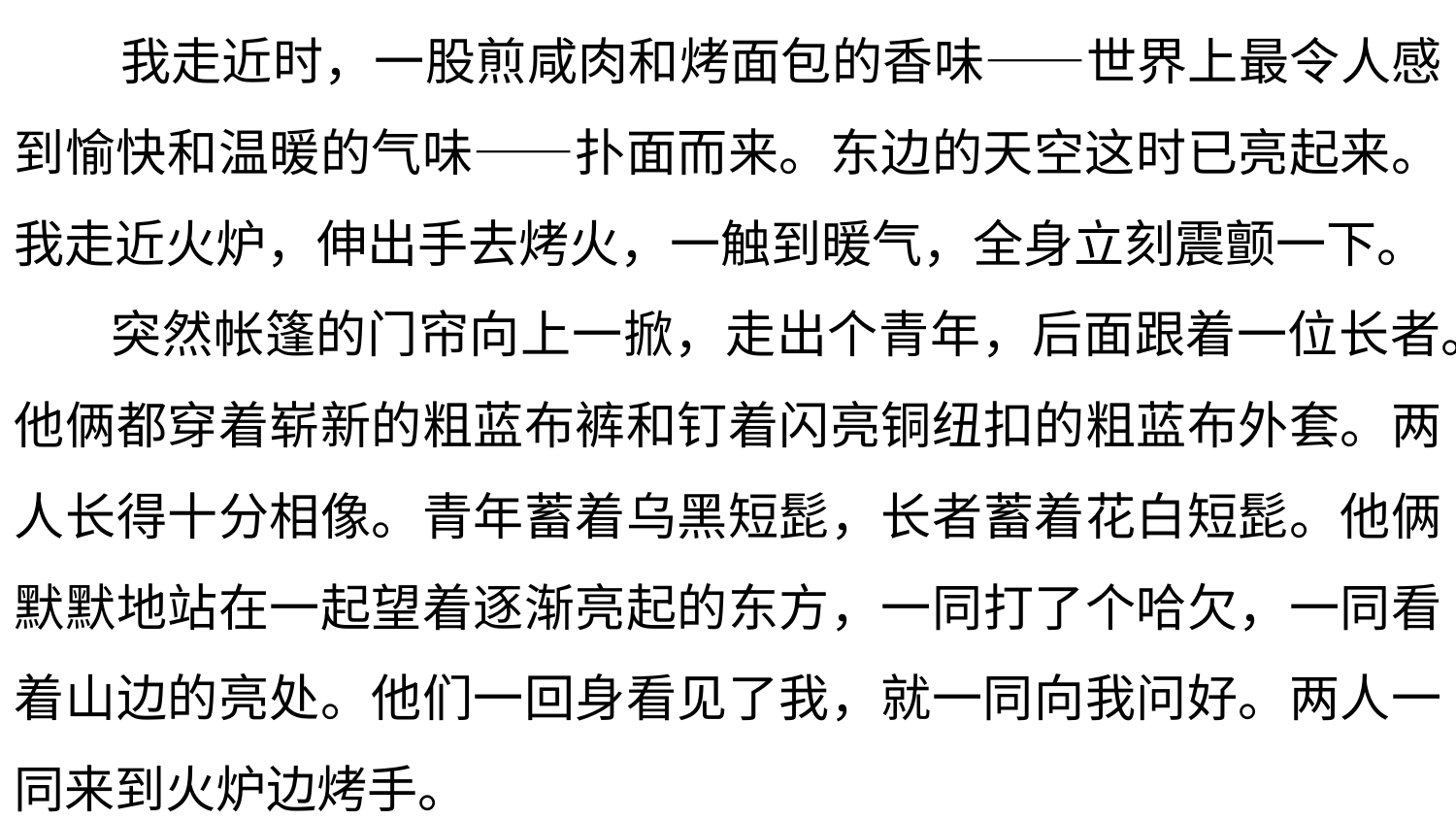

我走近时，一股煎咸肉和烤面包的香味——世界上最令人感到愉快和温暖的气味——扑面而来。东边的天空这时已亮起来。我走近火炉，伸出手去烤火，一触到暖气，全身立刻震颤一下。
       突然帐篷的门帘向上一掀，走出个青年，后面跟着一位长者。他俩都穿着崭新的粗蓝布裤和钉着闪亮铜纽扣的粗蓝布外套。两人长得十分相像。青年蓄着乌黑短髭，长者蓄着花白短髭。他俩默默地站在一起望着逐渐亮起的东方，一同打了个哈欠，一同看着山边的亮处。他们一回身看见了我，就一同向我问好。两人一同来到火炉边烤手。